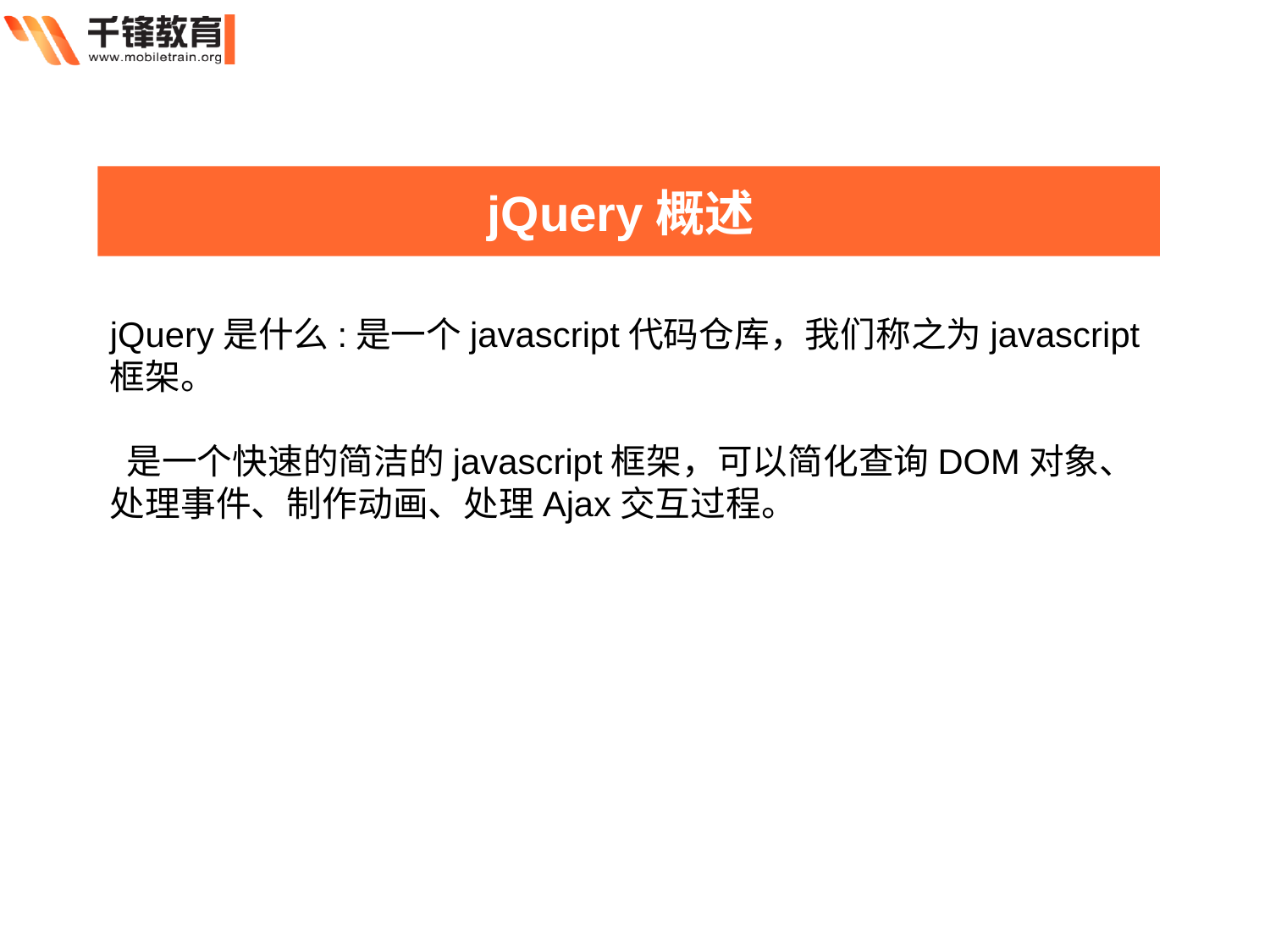

jQuery概述
jQuery是什么:是一个javascript代码仓库，我们称之为javascript框架。

 是一个快速的简洁的javascript框架，可以简化查询DOM对象、处理事件、制作动画、处理Ajax交互过程。